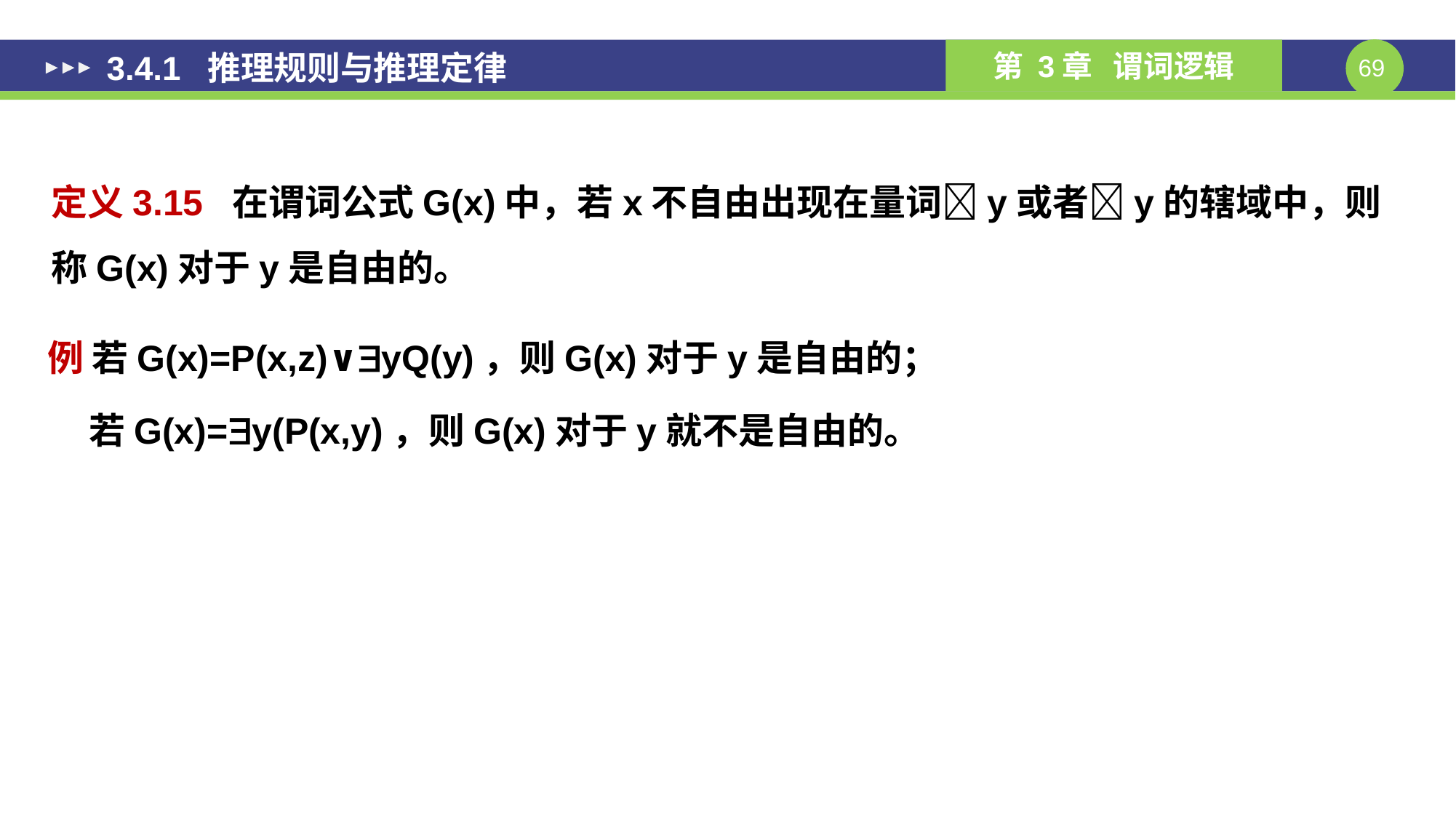

3.4.1  推理规则与推理定律
定义3.15  在谓词公式G(x)中，若x不自由出现在量词∀y或者∃y的辖域中，则称G(x)对于y是自由的。
例 若G(x)=P(x,z)∨∃yQ(y)，则G(x)对于y是自由的；
    若G(x)=∃y(P(x,y)，则G(x)对于y就不是自由的。